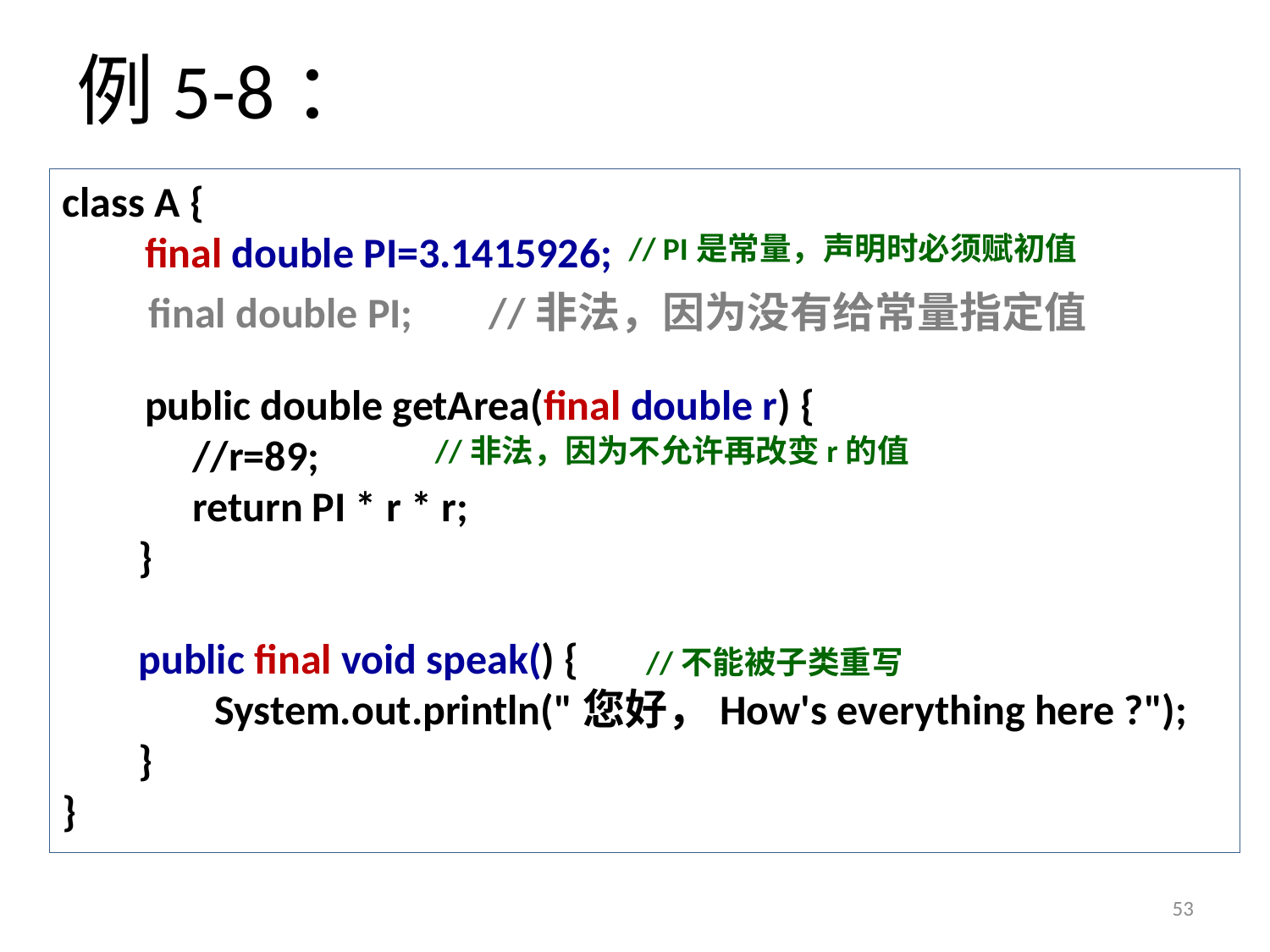

# 例5-8：
class A {
  final double PI=3.1415926;

  public double getArea(final double r) {
       //r=89;
       return PI * r * r;
  	   }

        public final void speak() {
                System.out.println("您好，How's everything here ?");
        }
}
// PI是常量，声明时必须赋初值
final double PI;        //非法，因为没有给常量指定值
//非法，因为不允许再改变r的值
//不能被子类重写
53